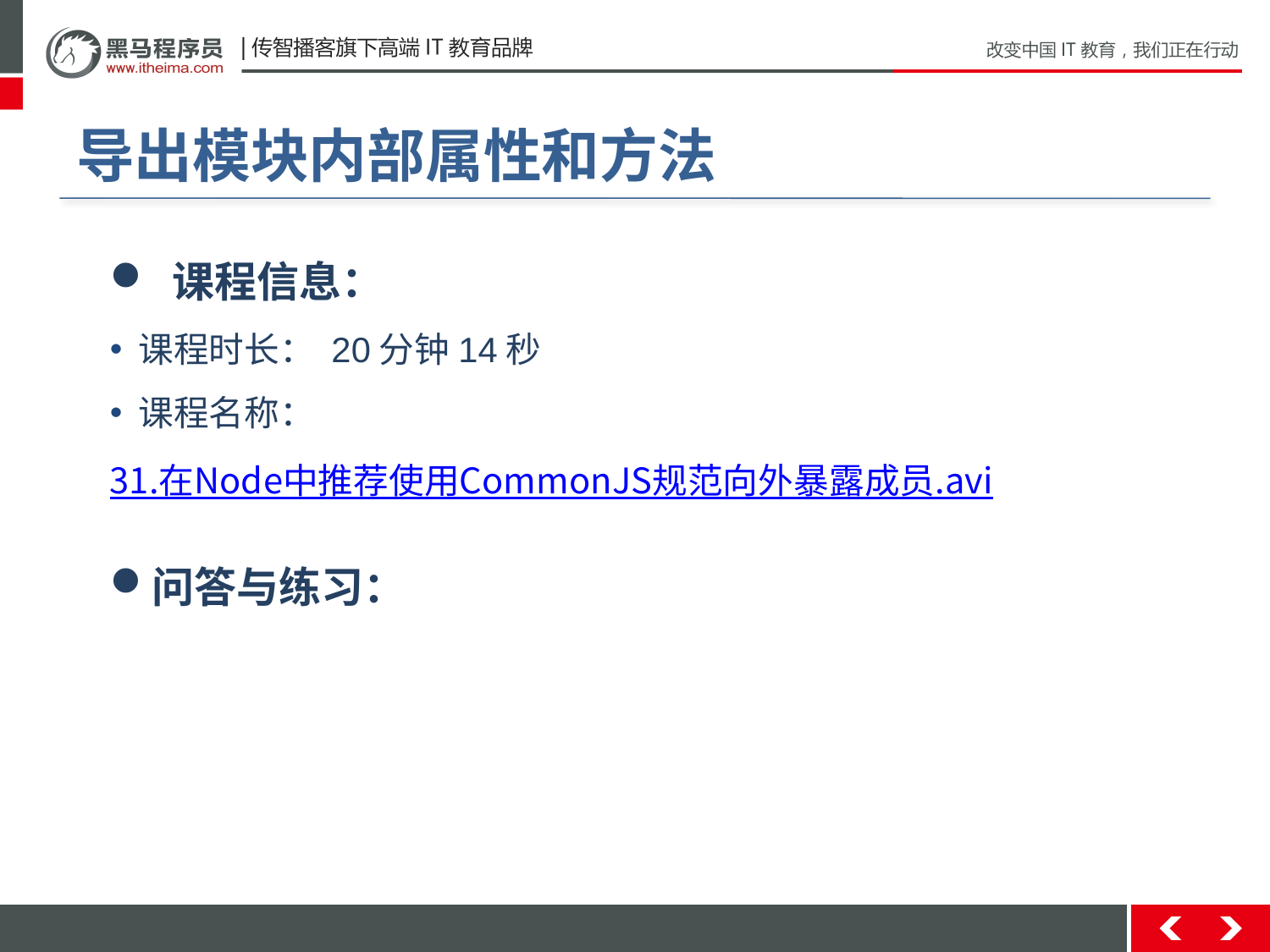

# 导出模块内部属性和方法
 课程信息：
 课程时长： 20分钟14秒
 课程名称：31.在Node中推荐使用CommonJS规范向外暴露成员.avi
问答与练习：